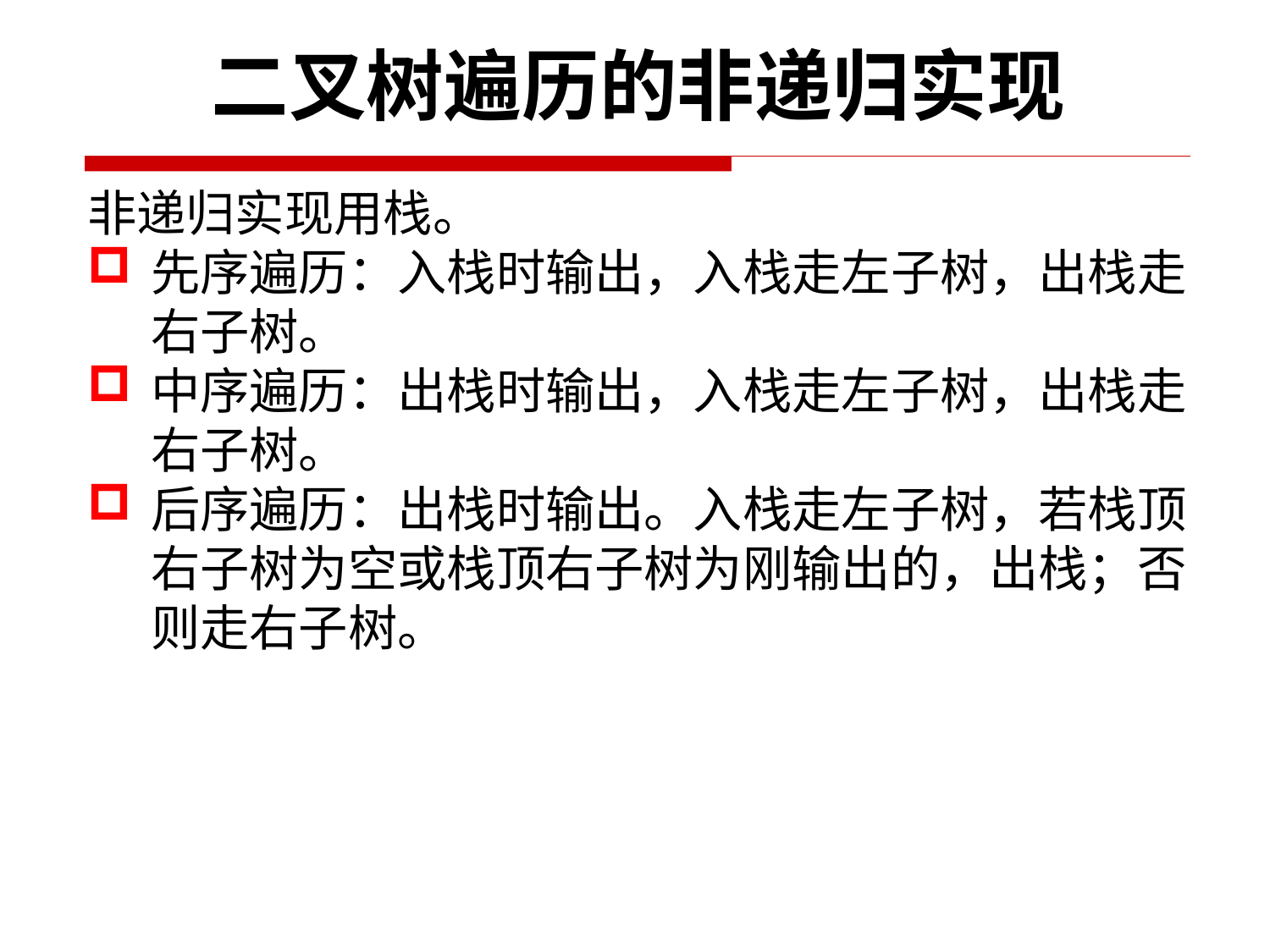

二叉树遍历的非递归实现
非递归实现用栈。
先序遍历：入栈时输出，入栈走左子树，出栈走右子树。
中序遍历：出栈时输出，入栈走左子树，出栈走右子树。
后序遍历：出栈时输出。入栈走左子树，若栈顶右子树为空或栈顶右子树为刚输出的，出栈；否则走右子树。